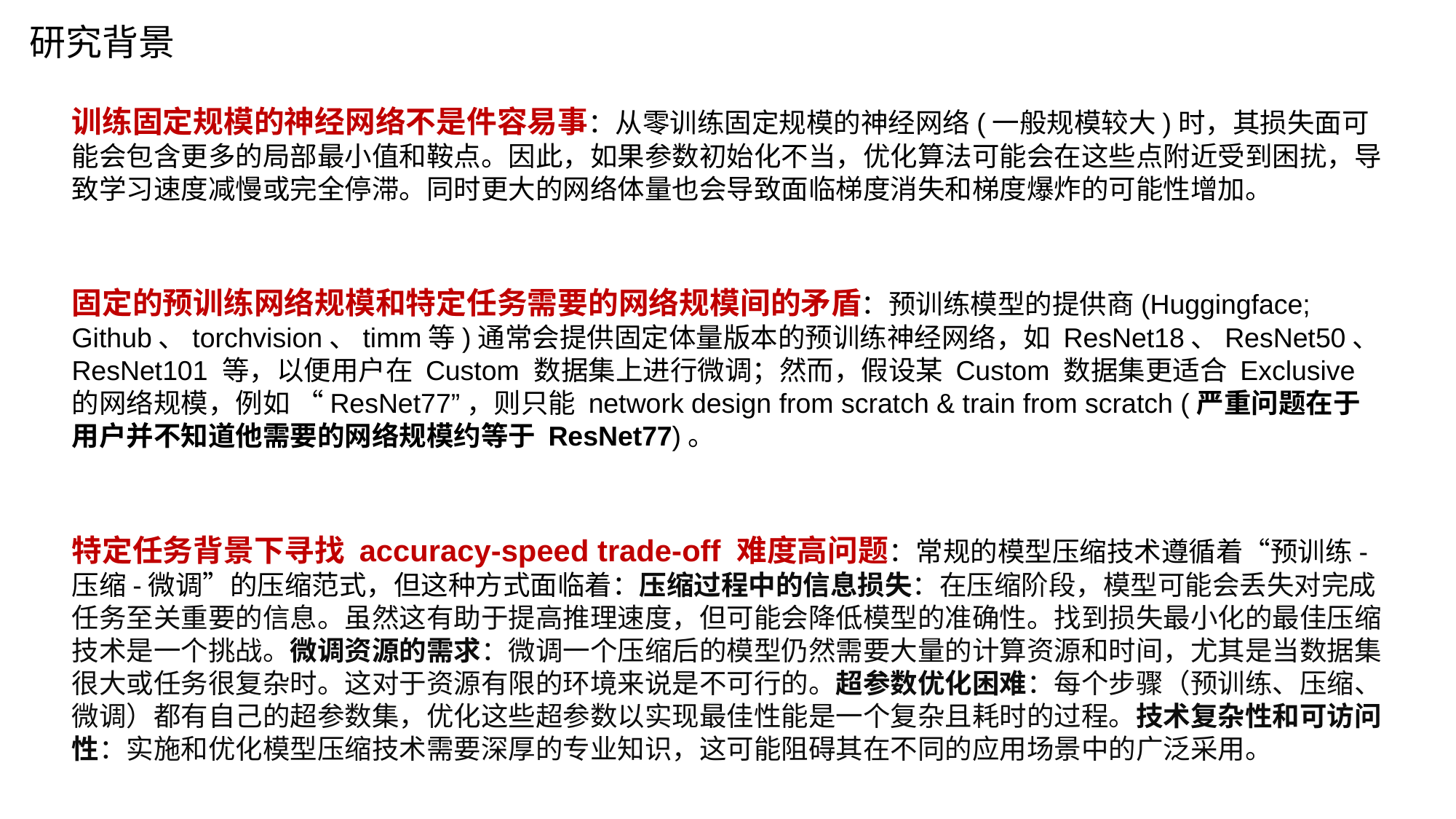

研究背景
训练固定规模的神经网络不是件容易事：从零训练固定规模的神经网络(一般规模较大)时，其损失面可能会包含更多的局部最小值和鞍点。因此，如果参数初始化不当，优化算法可能会在这些点附近受到困扰，导致学习速度减慢或完全停滞。同时更大的网络体量也会导致面临梯度消失和梯度爆炸的可能性增加。
固定的预训练网络规模和特定任务需要的网络规模间的矛盾：预训练模型的提供商(Huggingface; Github、torchvision、timm等)通常会提供固定体量版本的预训练神经网络，如 ResNet18、ResNet50、ResNet101 等，以便用户在 Custom 数据集上进行微调；然而，假设某 Custom 数据集更适合 Exclusive 的网络规模，例如 “ResNet77”，则只能 network design from scratch & train from scratch (严重问题在于用户并不知道他需要的网络规模约等于 ResNet77)。
特定任务背景下寻找 accuracy-speed trade-off 难度高问题：常规的模型压缩技术遵循着“预训练-压缩-微调”的压缩范式，但这种方式面临着：压缩过程中的信息损失：在压缩阶段，模型可能会丢失对完成任务至关重要的信息。虽然这有助于提高推理速度，但可能会降低模型的准确性。找到损失最小化的最佳压缩技术是一个挑战。微调资源的需求：微调一个压缩后的模型仍然需要大量的计算资源和时间，尤其是当数据集很大或任务很复杂时。这对于资源有限的环境来说是不可行的。超参数优化困难：每个步骤（预训练、压缩、微调）都有自己的超参数集，优化这些超参数以实现最佳性能是一个复杂且耗时的过程。技术复杂性和可访问性：实施和优化模型压缩技术需要深厚的专业知识，这可能阻碍其在不同的应用场景中的广泛采用。